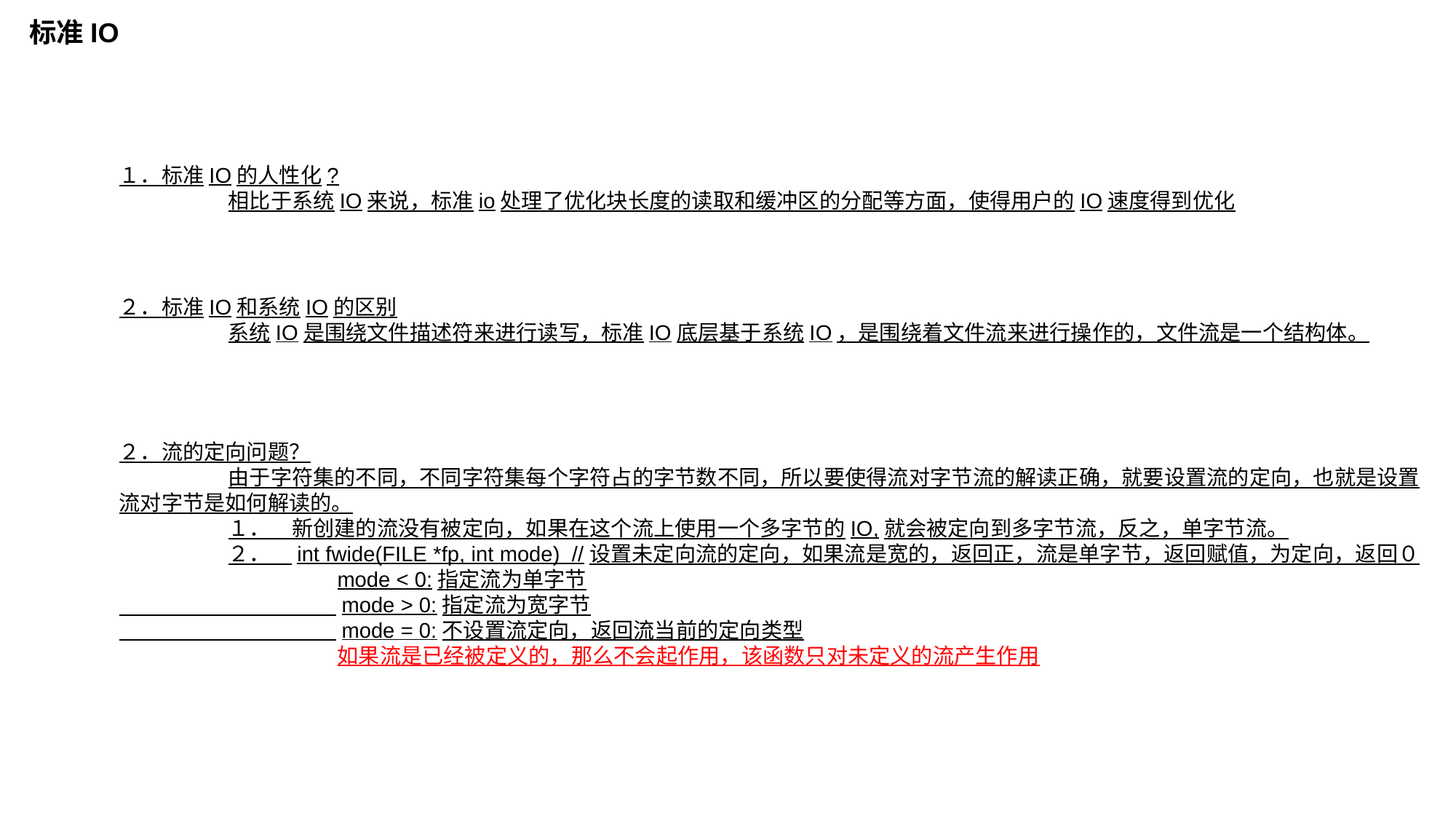

标准IO
１．标准IO的人性化?
	相比于系统IO来说，标准io处理了优化块长度的读取和缓冲区的分配等方面，使得用户的IO速度得到优化
２．标准IO和系统IO的区别
	系统IO是围绕文件描述符来进行读写，标准IO底层基于系统IO，是围绕着文件流来进行操作的，文件流是一个结构体。
２．流的定向问题？
	由于字符集的不同，不同字符集每个字符占的字节数不同，所以要使得流对字节流的解读正确，就要设置流的定向，也就是设置流对字节是如何解读的。
	１．　新创建的流没有被定向，如果在这个流上使用一个多字节的IO,就会被定向到多字节流，反之，单字节流。
	２．　int fwide(FILE *fp, int mode)  //设置未定向流的定向，如果流是宽的，返回正，流是单字节，返回赋值，为定向，返回０
		mode < 0:指定流为单字节
　　　　　　　　　　 mode > 0:指定流为宽字节
　　　　　　　　　　 mode = 0:不设置流定向，返回流当前的定向类型
		如果流是已经被定义的，那么不会起作用，该函数只对未定义的流产生作用